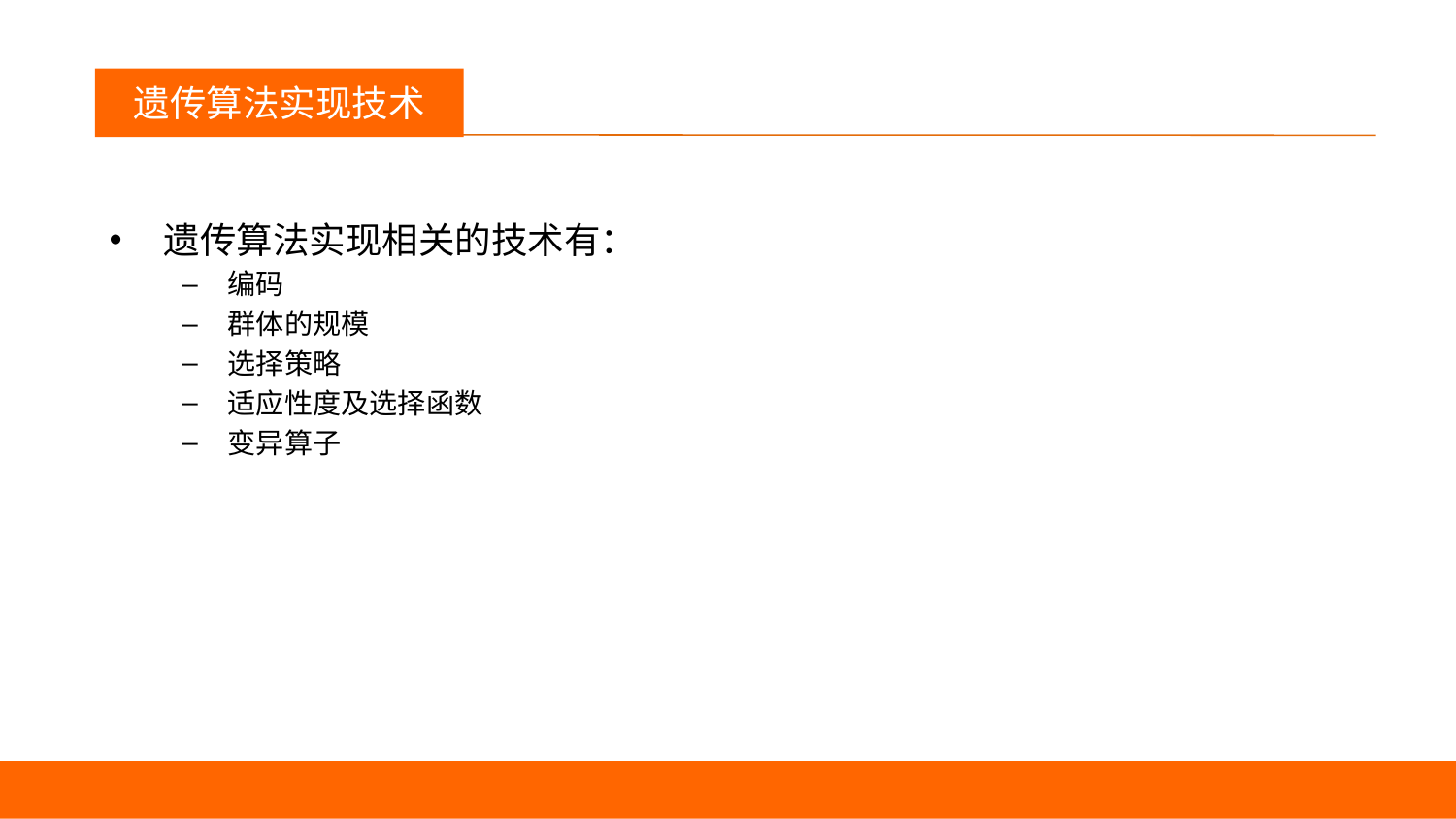

议程
遗传算法实现技术

遗传算法实现相关的技术有：
编码
群体的规模
选择策略
适应性度及选择函数
变异算子